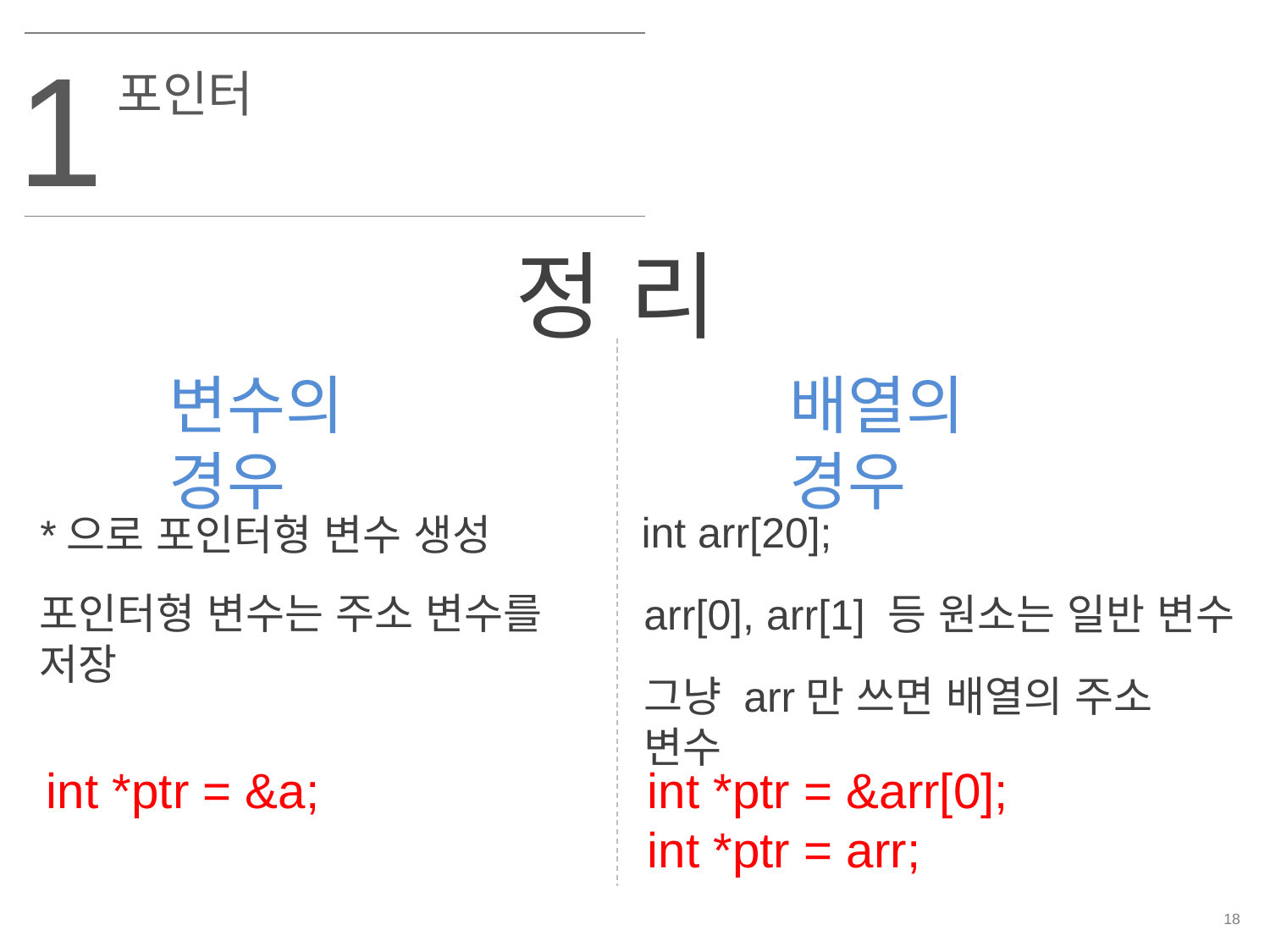

1
포인터
정 리
배열의 경우
변수의 경우
int arr[20];
*으로 포인터형 변수 생성
포인터형 변수는 주소 변수를 저장
arr[0], arr[1] 등 원소는 일반 변수
그냥 arr만 쓰면 배열의 주소 변수
int *ptr = &a;
int *ptr = &arr[0]; int *ptr = arr;